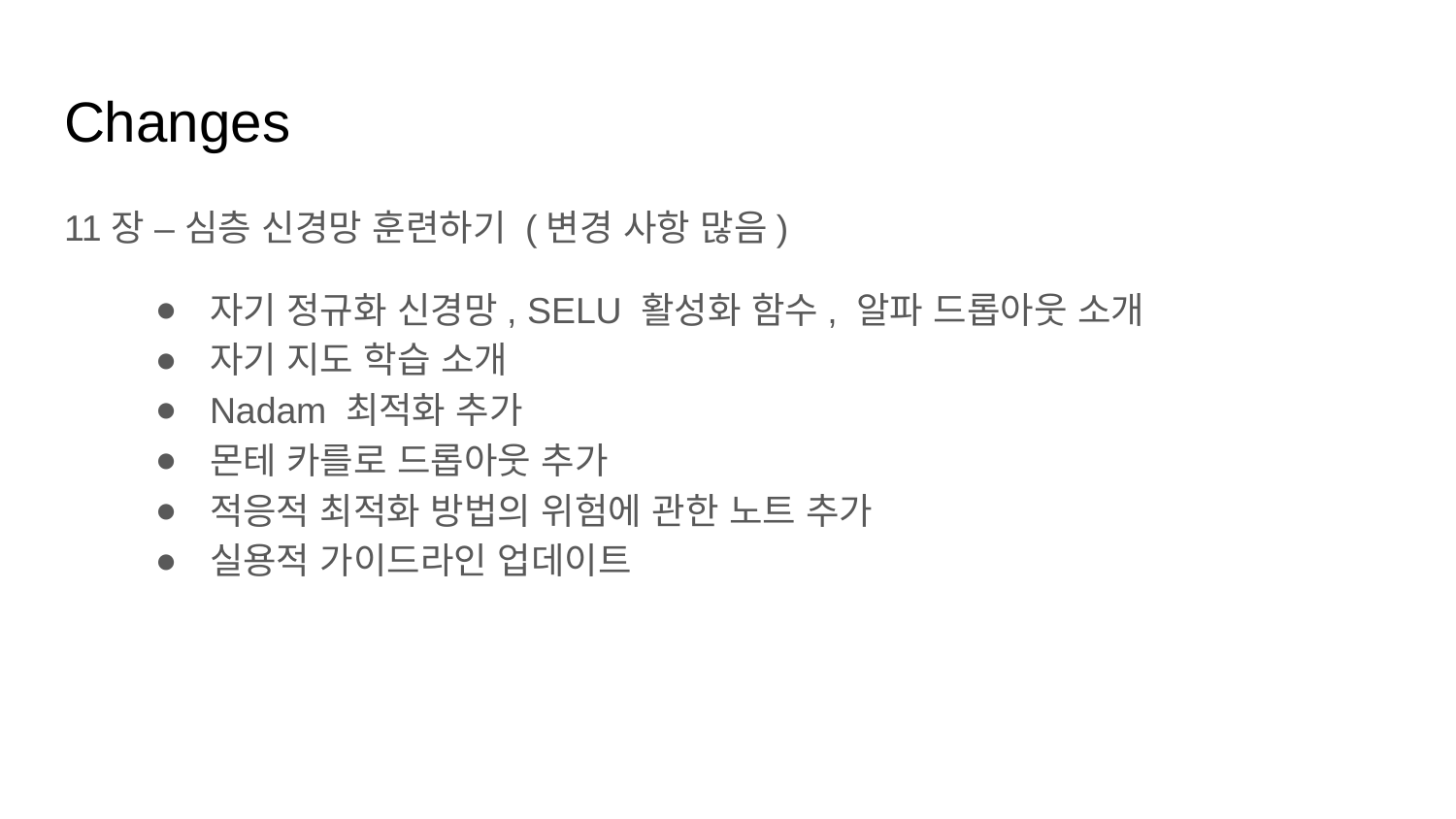

# Changes
11장 – 심층 신경망 훈련하기 (변경 사항 많음)
자기 정규화 신경망, SELU 활성화 함수, 알파 드롭아웃 소개
자기 지도 학습 소개
Nadam 최적화 추가
몬테 카를로 드롭아웃 추가
적응적 최적화 방법의 위험에 관한 노트 추가
실용적 가이드라인 업데이트